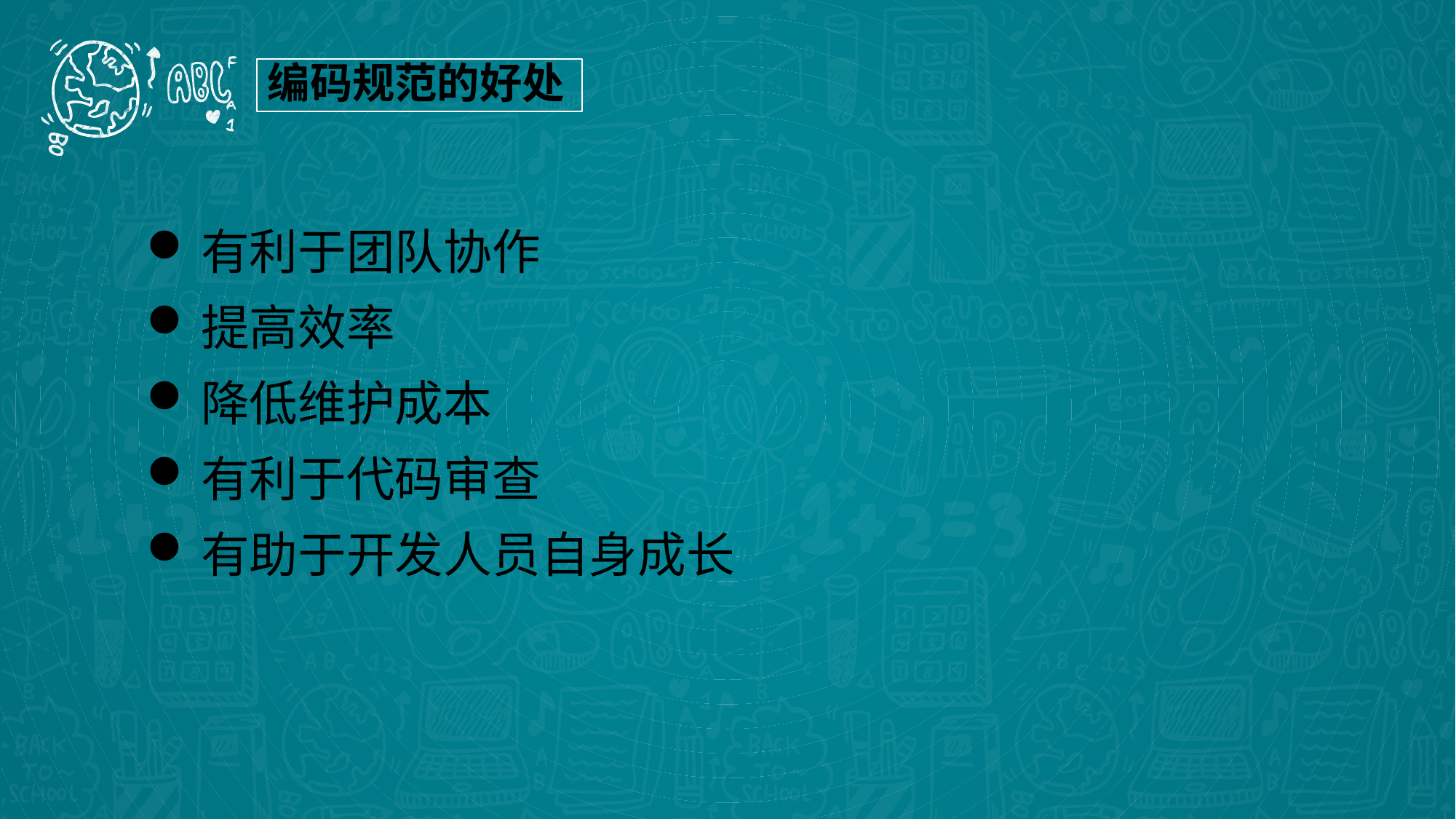

编码规范的好处
有利于团队协作
提高效率
降低维护成本
有利于代码审查
有助于开发人员自身成长